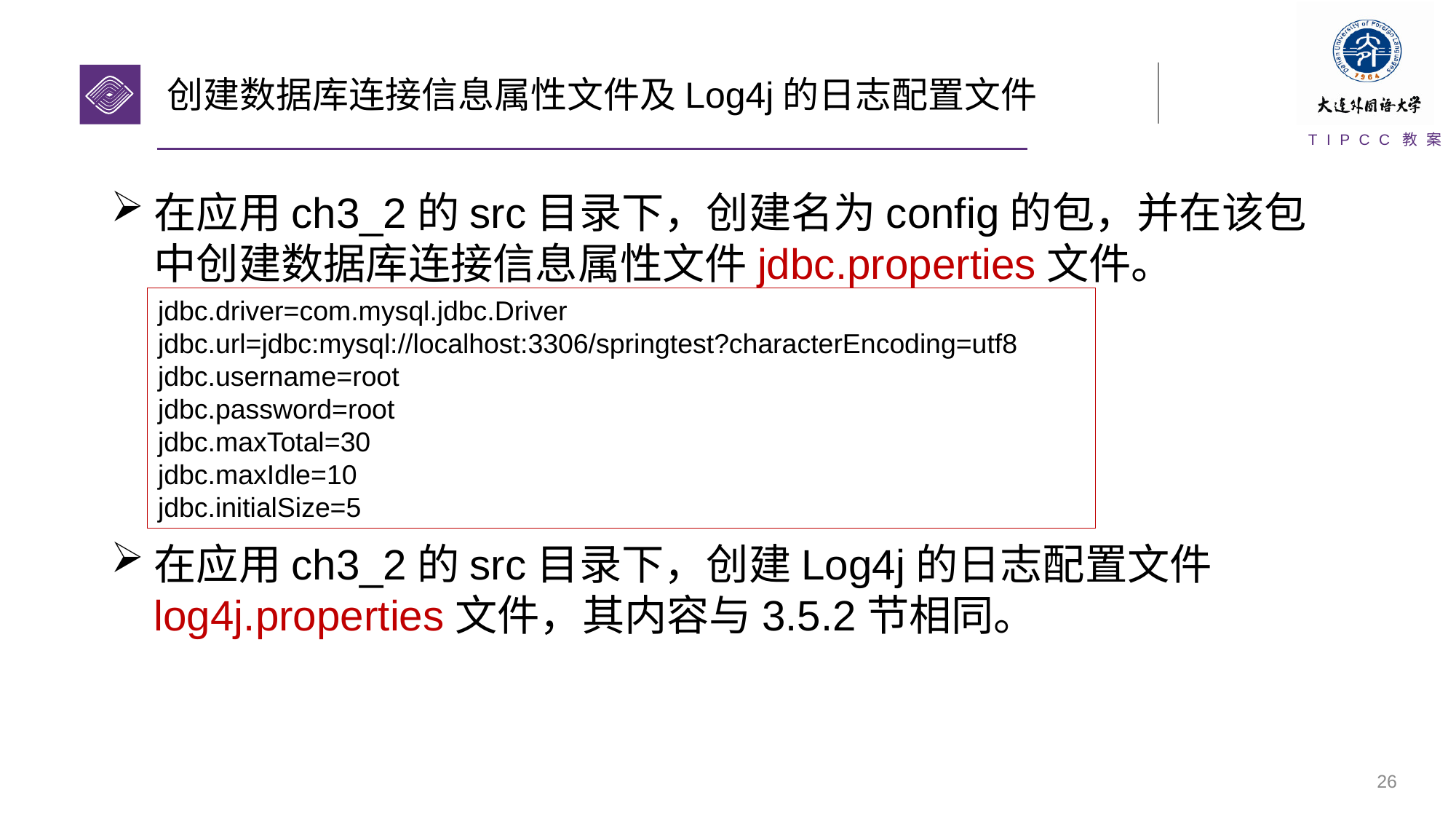

# 创建数据库连接信息属性文件及Log4j的日志配置文件
在应用ch3_2的src目录下，创建名为config的包，并在该包中创建数据库连接信息属性文件jdbc.properties文件。

在应用ch3_2的src目录下，创建Log4j的日志配置文件log4j.properties文件，其内容与3.5.2节相同。
jdbc.driver=com.mysql.jdbc.Driver
jdbc.url=jdbc:mysql://localhost:3306/springtest?characterEncoding=utf8
jdbc.username=root
jdbc.password=root
jdbc.maxTotal=30
jdbc.maxIdle=10
jdbc.initialSize=5
26